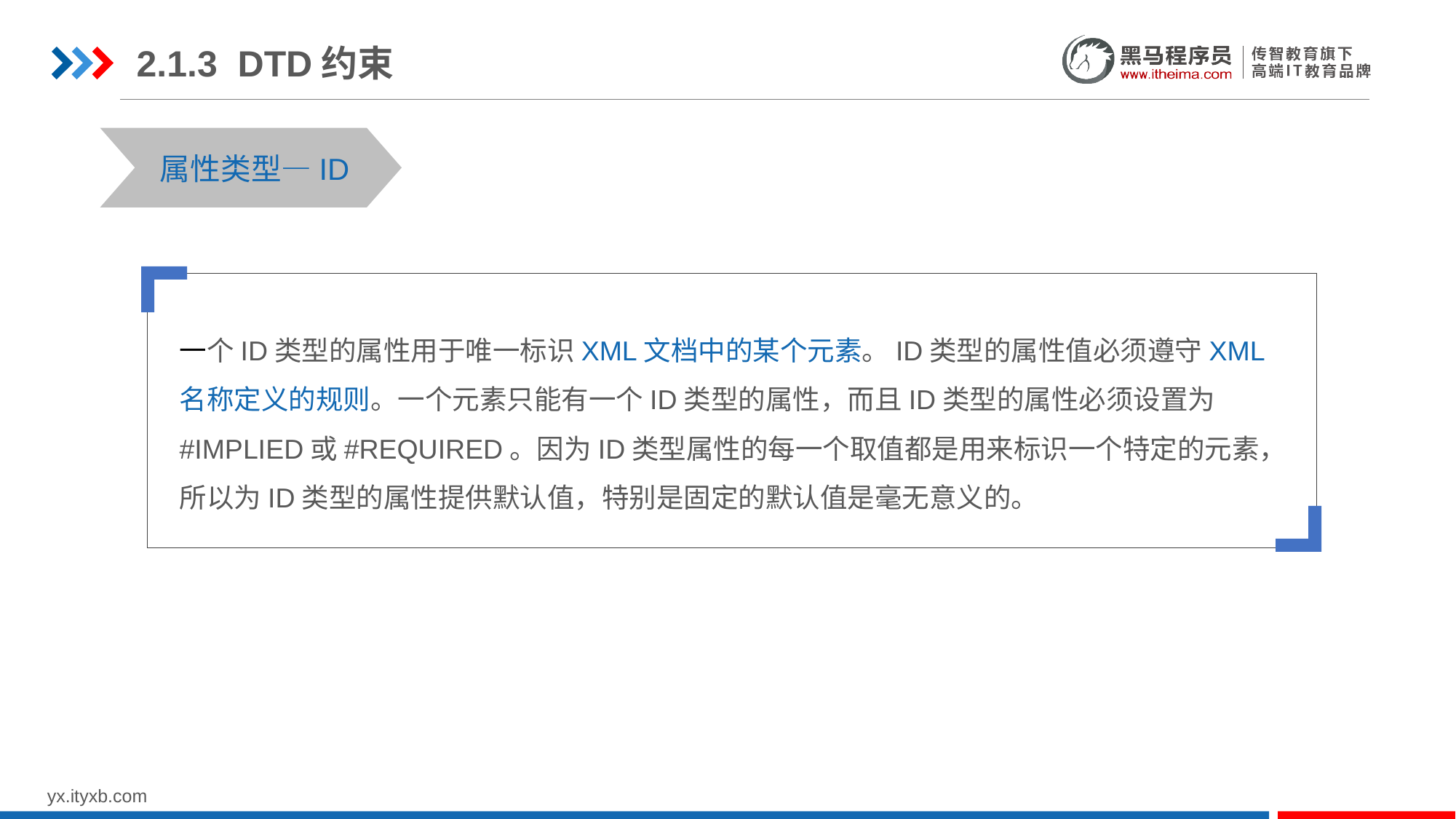

2.1.3  DTD约束

属性类型—ID

一个ID类型的属性用于唯一标识XML文档中的某个元素。ID类型的属性值必须遵守XML名称定义的规则。一个元素只能有一个ID类型的属性，而且ID类型的属性必须设置为#IMPLIED或#REQUIRED。因为ID类型属性的每一个取值都是用来标识一个特定的元素，所以为ID类型的属性提供默认值，特别是固定的默认值是毫无意义的。